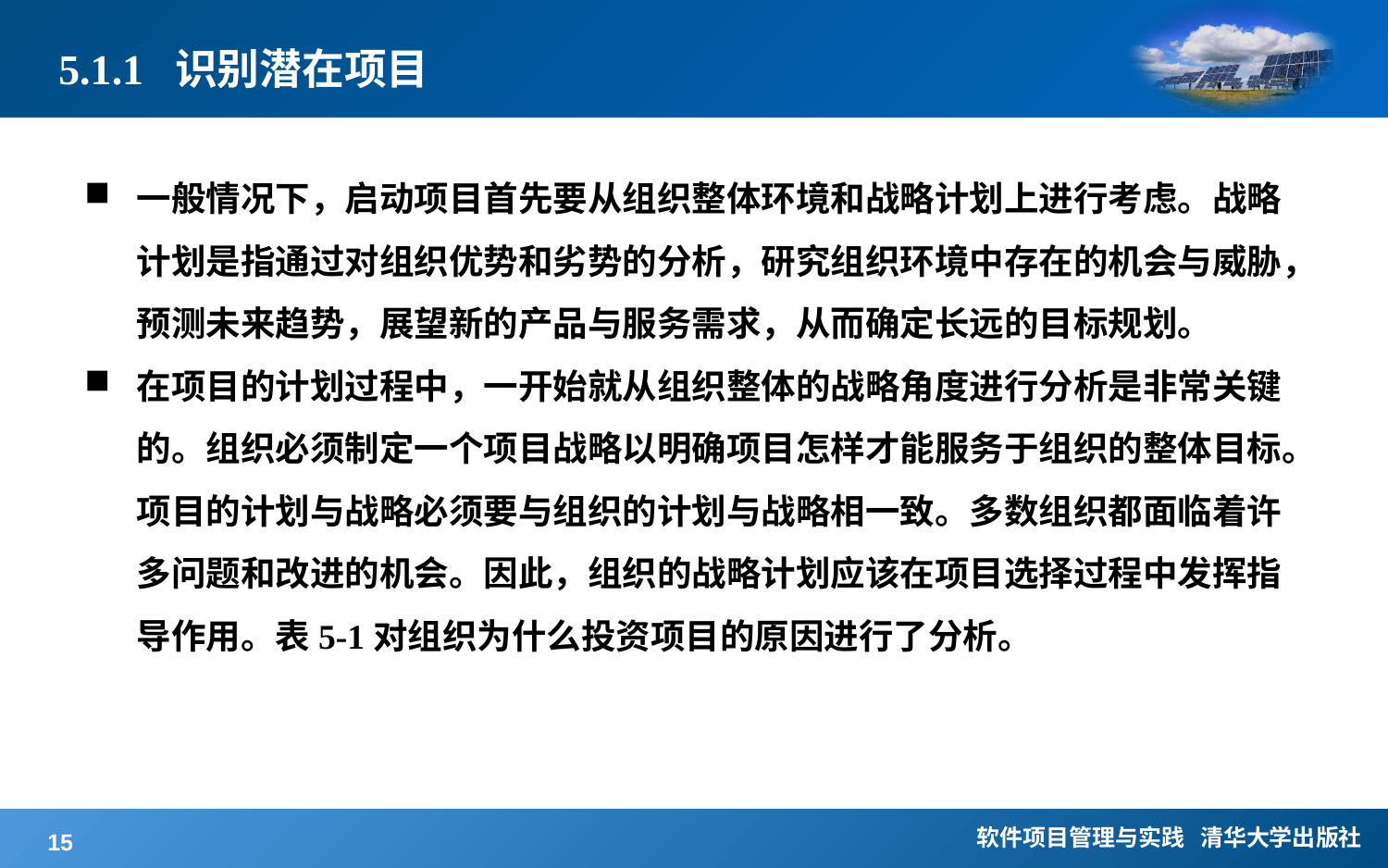

# 5.1.1  识别潜在项目
一般情况下，启动项目首先要从组织整体环境和战略计划上进行考虑。战略计划是指通过对组织优势和劣势的分析，研究组织环境中存在的机会与威胁，预测未来趋势，展望新的产品与服务需求，从而确定长远的目标规划。
在项目的计划过程中，一开始就从组织整体的战略角度进行分析是非常关键的。组织必须制定一个项目战略以明确项目怎样才能服务于组织的整体目标。项目的计划与战略必须要与组织的计划与战略相一致。多数组织都面临着许多问题和改进的机会。因此，组织的战略计划应该在项目选择过程中发挥指导作用。表5-1对组织为什么投资项目的原因进行了分析。